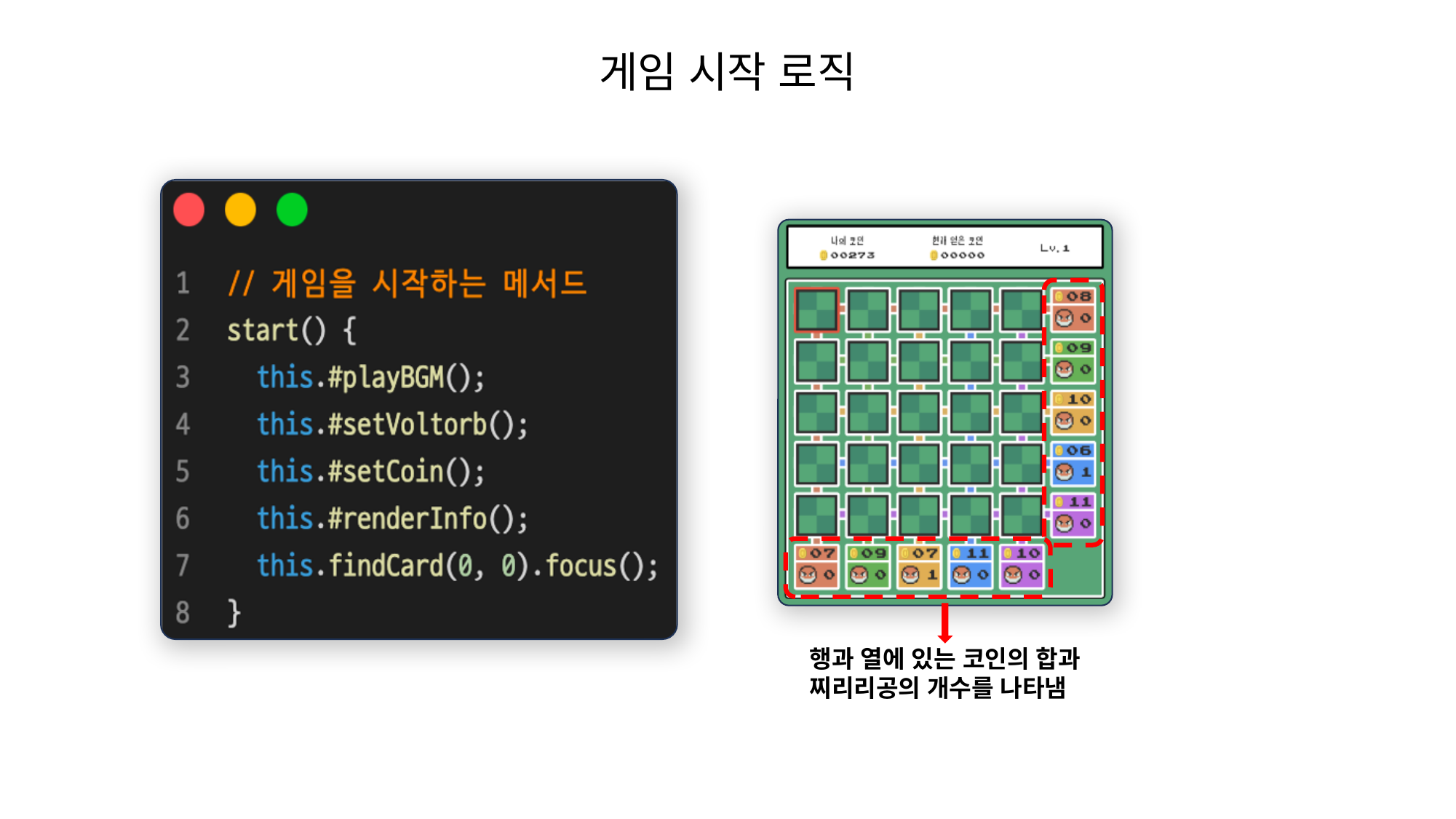

게임 시작 로직

행과 열에 있는 코인의 합과
찌리리공의 개수를 나타냄